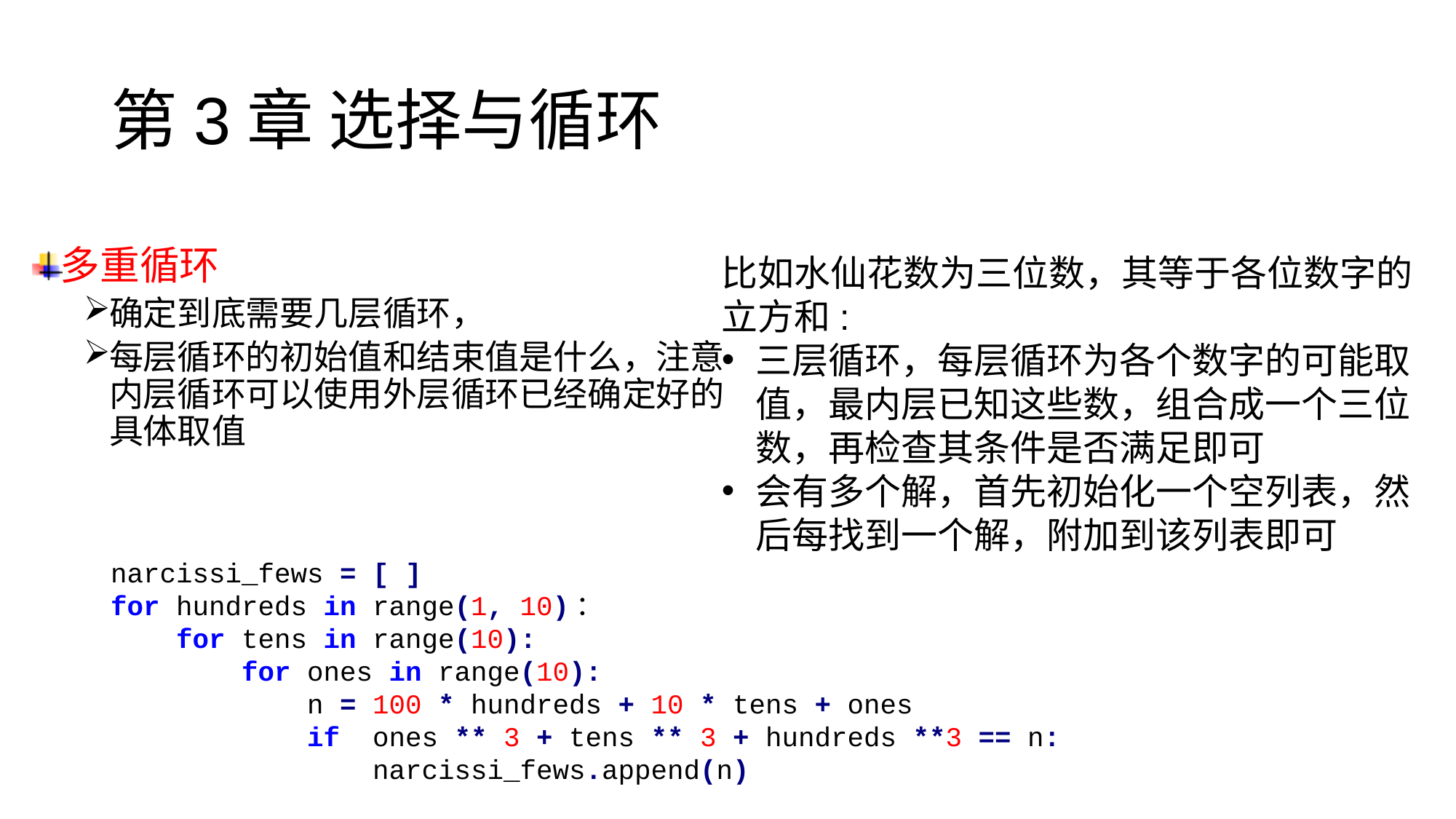

# 第3章 选择与循环
多重循环
确定到底需要几层循环，
每层循环的初始值和结束值是什么，注意内层循环可以使用外层循环已经确定好的具体取值

比如水仙花数为三位数，其等于各位数字的立方和:
三层循环，每层循环为各个数字的可能取值，最内层已知这些数，组合成一个三位数，再检查其条件是否满足即可
会有多个解，首先初始化一个空列表，然后每找到一个解，附加到该列表即可
narcissi_fews = [ ]
for hundreds in range(1, 10)：
    for tens in range(10):
        for ones in range(10):
            n = 100 * hundreds + 10 * tens + ones
            if  ones ** 3 + tens ** 3 + hundreds **3 == n:
                narcissi_fews.append(n)